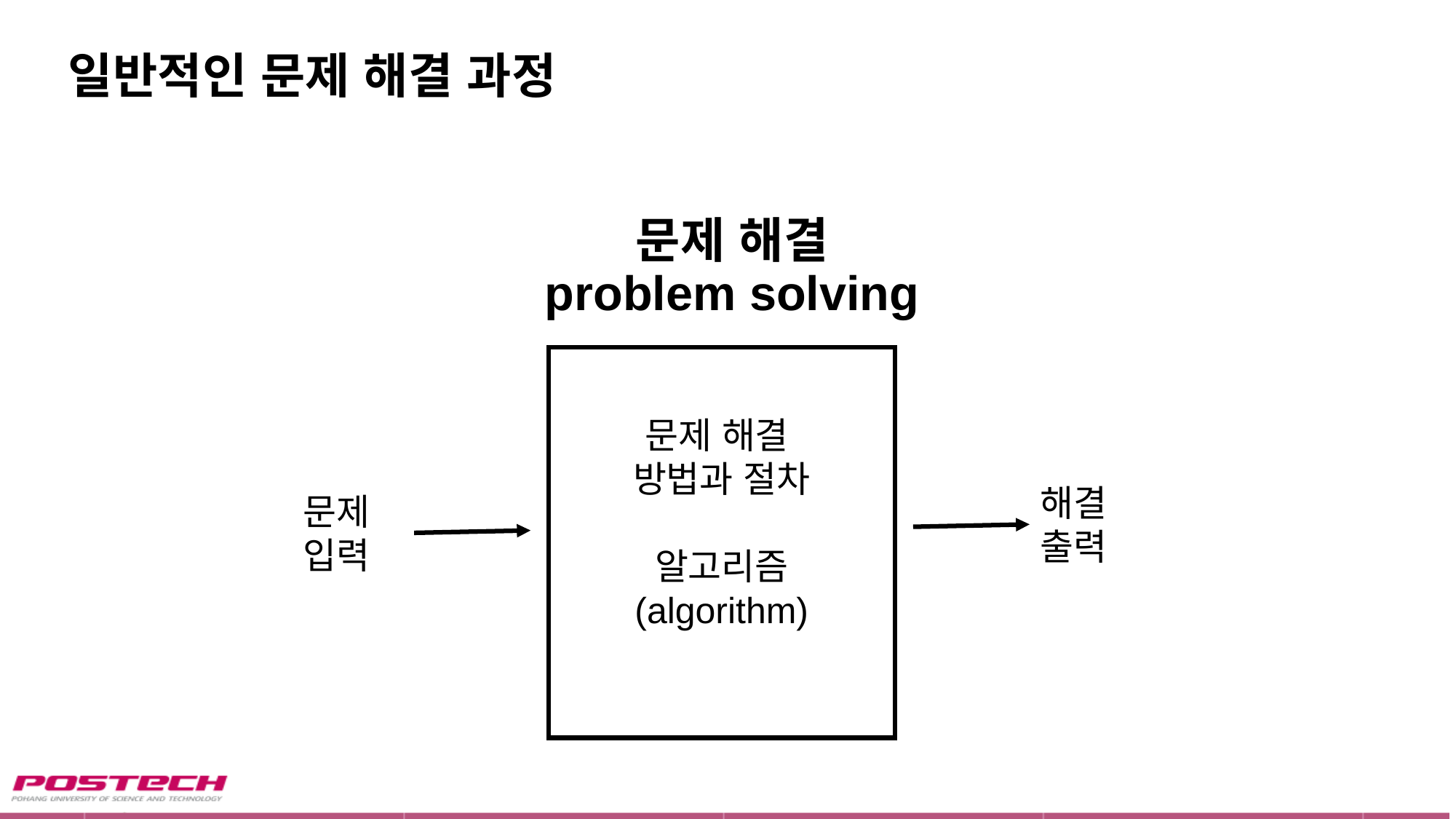

일반적인 문제 해결 과정
# 문제 해결 problem solving

문제 해결
방법과 절차

알고리즘
(algorithm)
해결
출력
문제
입력